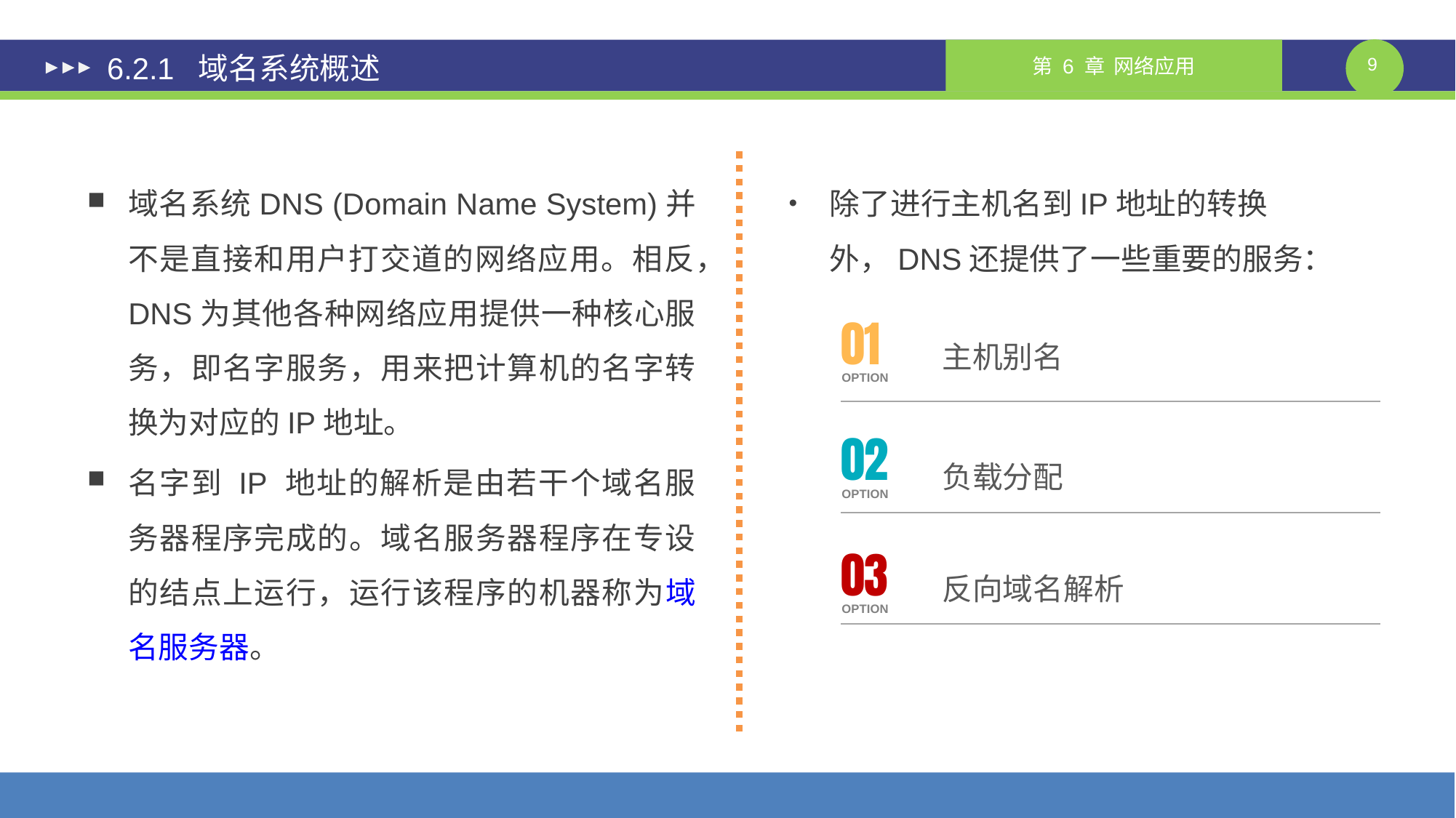

# 6.2.1  域名系统概述
域名系统DNS (Domain Name System)并不是直接和用户打交道的网络应用。相反，DNS为其他各种网络应用提供一种核心服务，即名字服务，用来把计算机的名字转换为对应的IP地址。
名字到 IP 地址的解析是由若干个域名服务器程序完成的。域名服务器程序在专设的结点上运行，运行该程序的机器称为域名服务器。
除了进行主机名到IP地址的转换外，DNS还提供了一些重要的服务：
01
OPTION
主机别名
02
OPTION
负载分配
03
OPTION
反向域名解析

课件制作人：谢钧  谢希仁